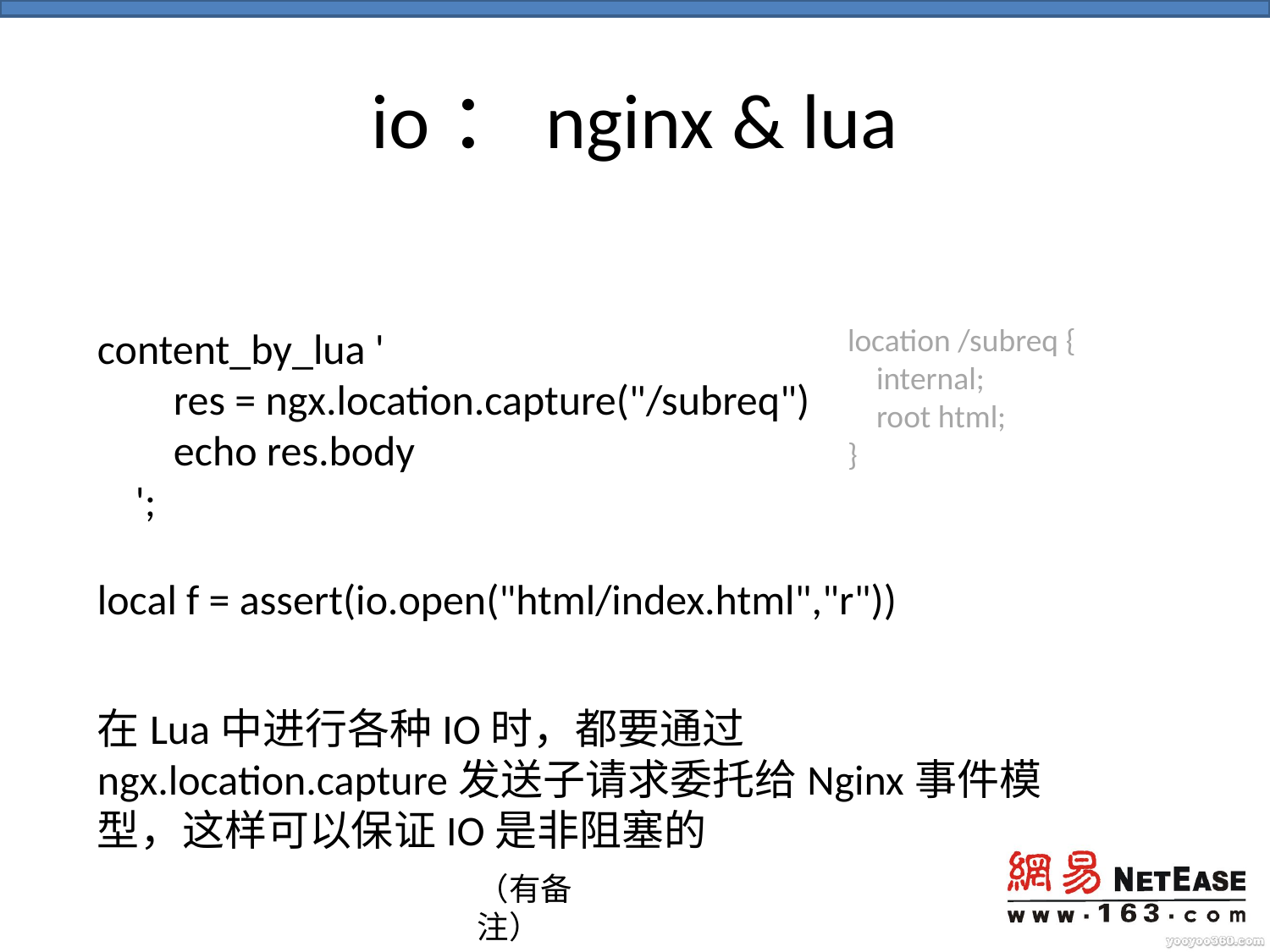

# io：nginx & lua
location /subreq {
    internal;
    root html;
}

content_by_lua '
        res = ngx.location.capture("/subreq")
        echo res.body
    ';
local f = assert(io.open("html/index.html","r"))
在Lua中进行各种IO时，都要通过ngx.location.capture发送子请求委托给Nginx事件模型，这样可以保证IO是非阻塞的
（有备注）